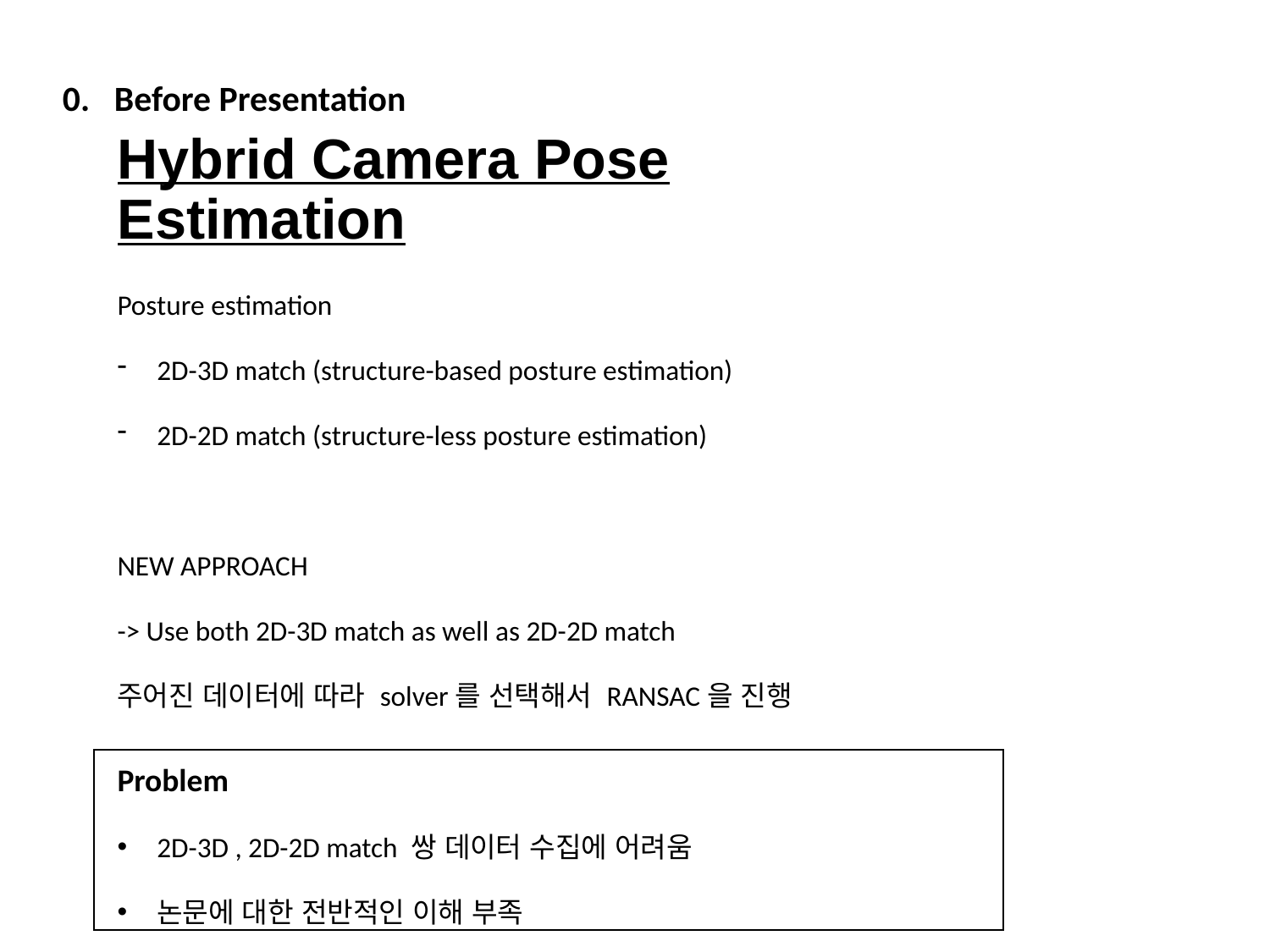

0.   Before Presentation
Hybrid Camera Pose Estimation
Posture estimation
2D-3D match (structure-based posture estimation)
2D-2D match (structure-less posture estimation)

NEW APPROACH
-> Use both 2D-3D match as well as 2D-2D match
주어진 데이터에 따라 solver를 선택해서 RANSAC을 진행
Problem
2D-3D , 2D-2D match 쌍 데이터 수집에 어려움
논문에 대한 전반적인 이해 부족